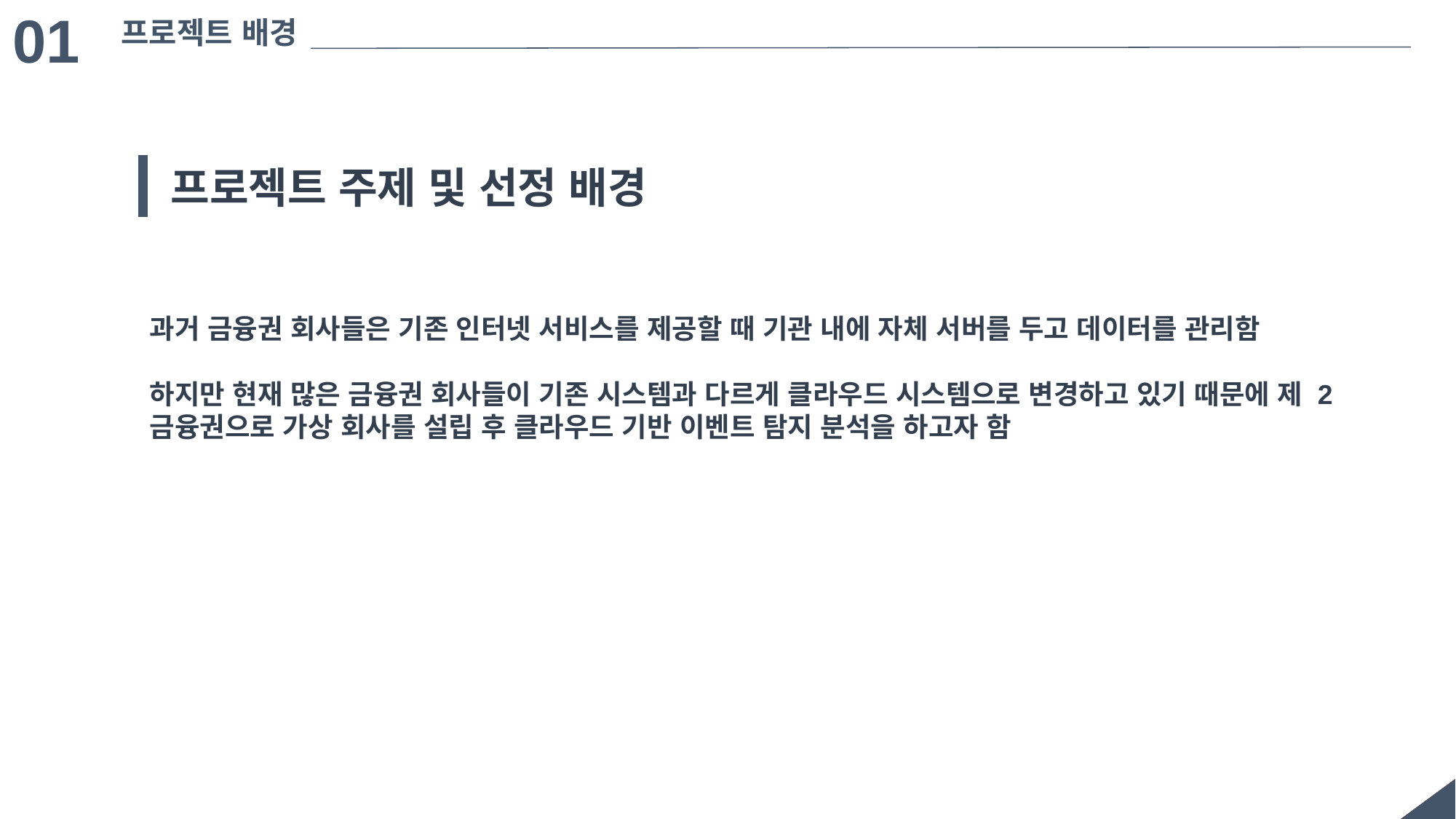

01
프로젝트 배경

프로젝트 주제 및 선정 배경
과거 금융권 회사들은 기존 인터넷 서비스를 제공할 때 기관 내에 자체 서버를 두고 데이터를 관리함

하지만 현재 많은 금융권 회사들이 기존 시스템과 다르게 클라우드 시스템으로 변경하고 있기 때문에 제 2 금융권으로 가상 회사를 설립 후 클라우드 기반 이벤트 탐지 분석을 하고자 함